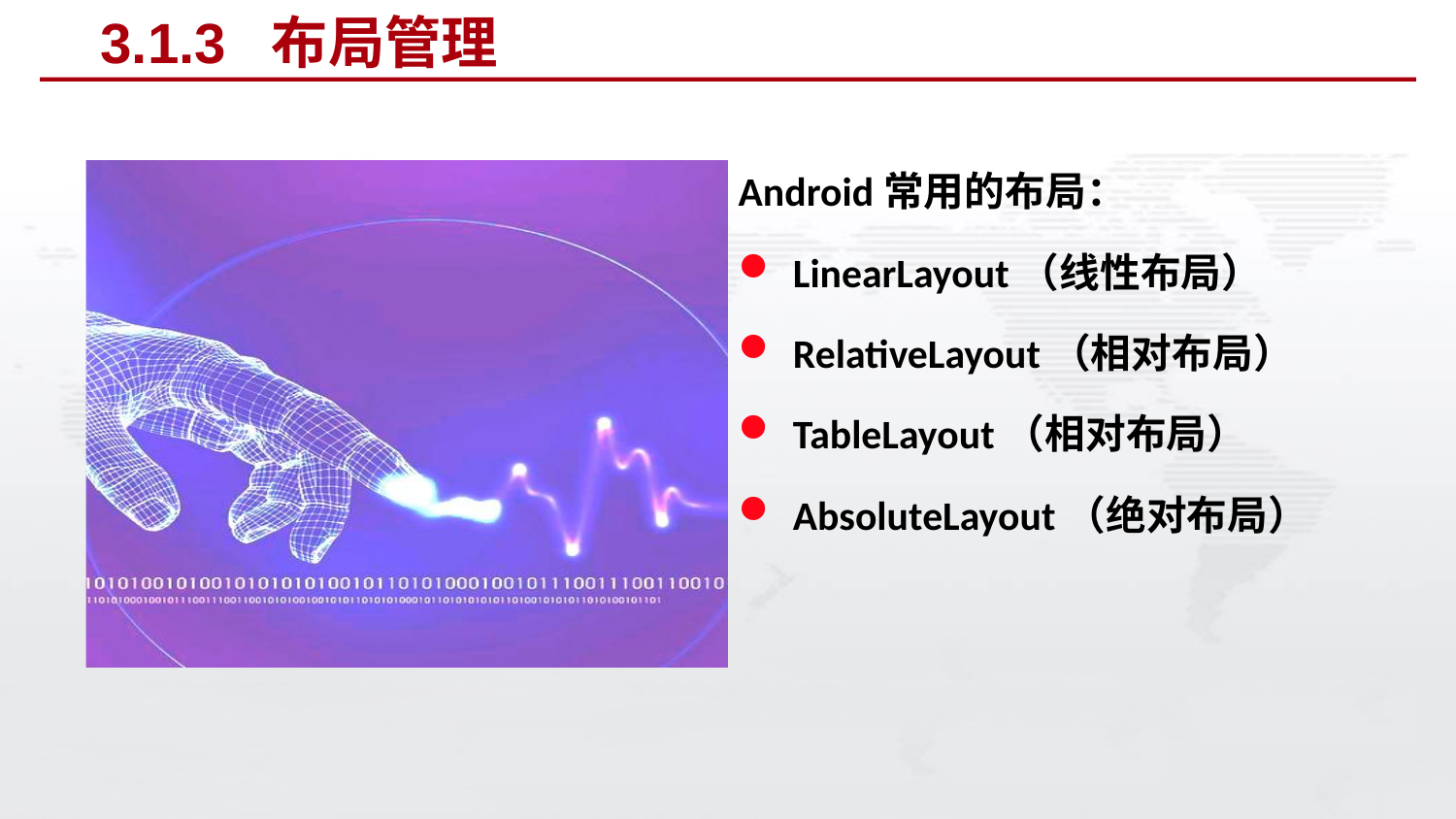

3.1.3  布局管理
Android常用的布局：
LinearLayout（线性布局）
RelativeLayout（相对布局）
TableLayout（相对布局）
AbsoluteLayout（绝对布局）